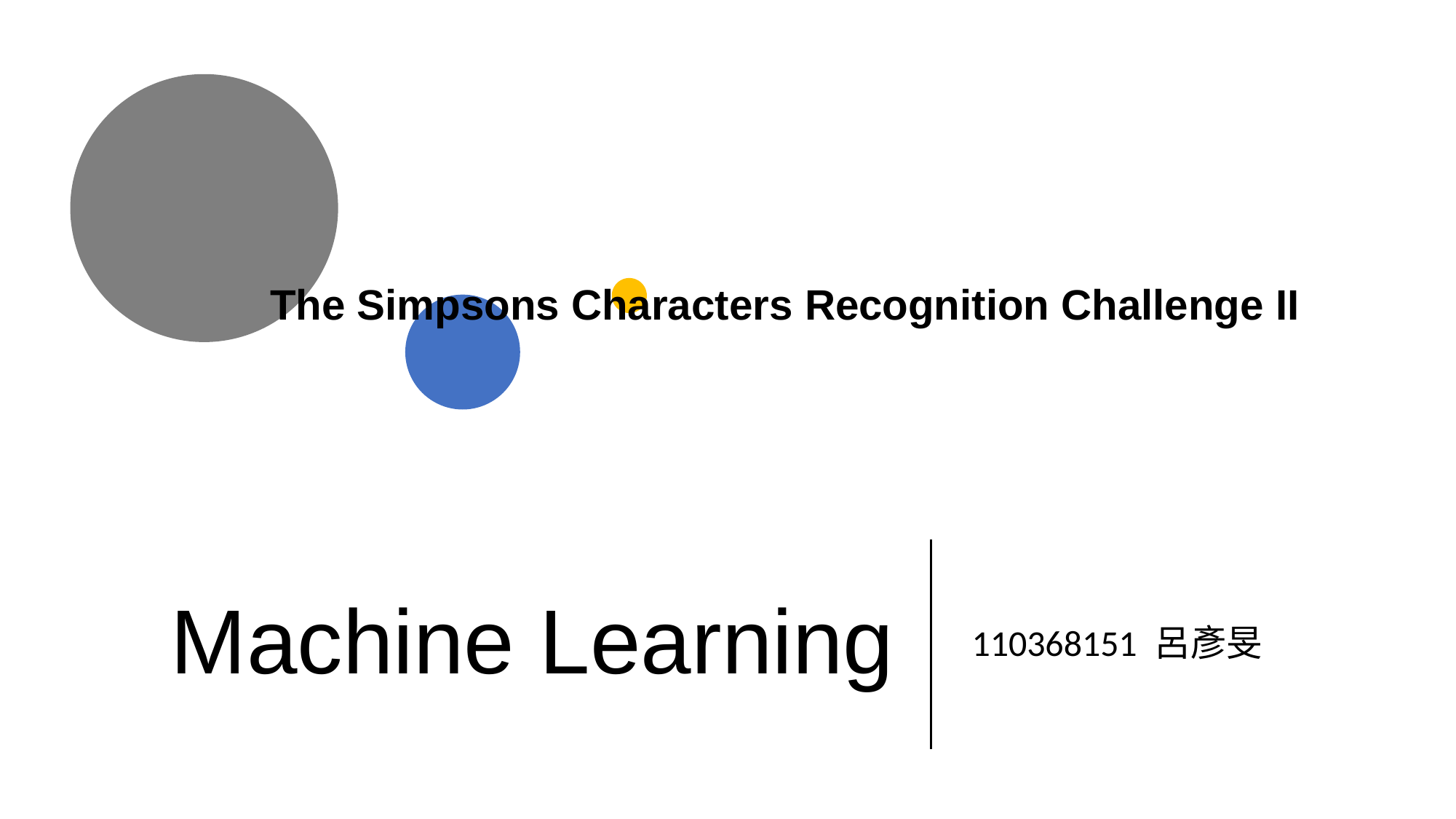

The Simpsons Characters Recognition Challenge II

# Machine Learning
110368151 呂彥旻